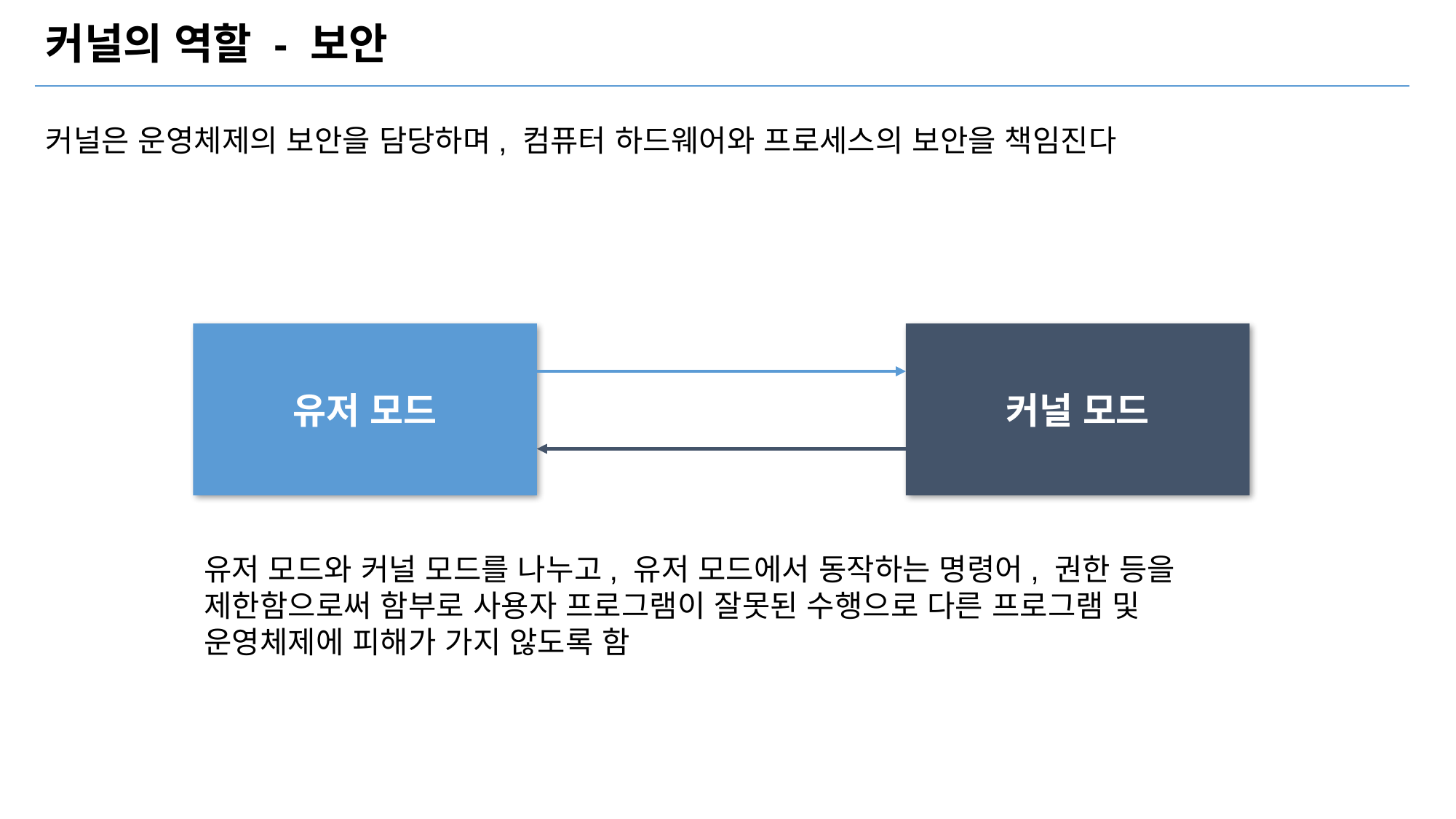

커널의 역할 - 보안
커널은 운영체제의 보안을 담당하며, 컴퓨터 하드웨어와 프로세스의 보안을 책임진다
유저 모드
커널 모드
유저 모드와 커널 모드를 나누고, 유저 모드에서 동작하는 명령어, 권한 등을 제한함으로써 함부로 사용자 프로그램이 잘못된 수행으로 다른 프로그램 및 운영체제에 피해가 가지 않도록 함